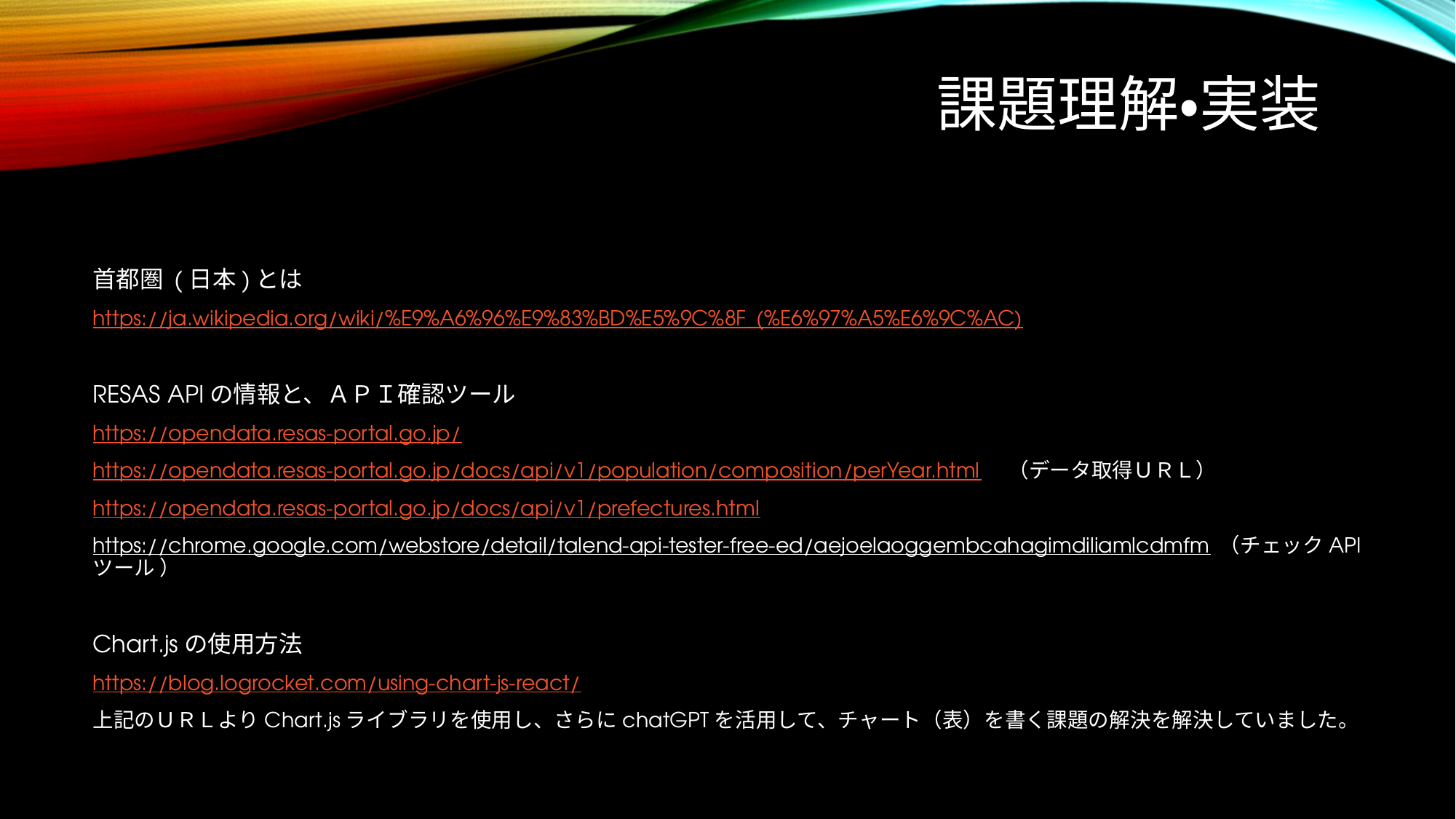

# 課題理解・実装
首都圏 (日本)とは
https://ja.wikipedia.org/wiki/%E9%A6%96%E9%83%BD%E5%9C%8F_(%E6%97%A5%E6%9C%AC)

RESAS APIの情報と、ＡＰＩ確認ツール
https://opendata.resas-portal.go.jp/
https://opendata.resas-portal.go.jp/docs/api/v1/population/composition/perYear.html　（データ取得ＵＲＬ）
https://opendata.resas-portal.go.jp/docs/api/v1/prefectures.html
https://chrome.google.com/webstore/detail/talend-api-tester-free-ed/aejoelaoggembcahagimdiliamlcdmfm（チェックAPIツール ）

Chart.jsの使用方法
https://blog.logrocket.com/using-chart-js-react/
上記のＵＲＬよりChart.jsライブラリを使用し、さらにchatGPTを活用して、チャート（表）を書く課題の解決を解決していました。